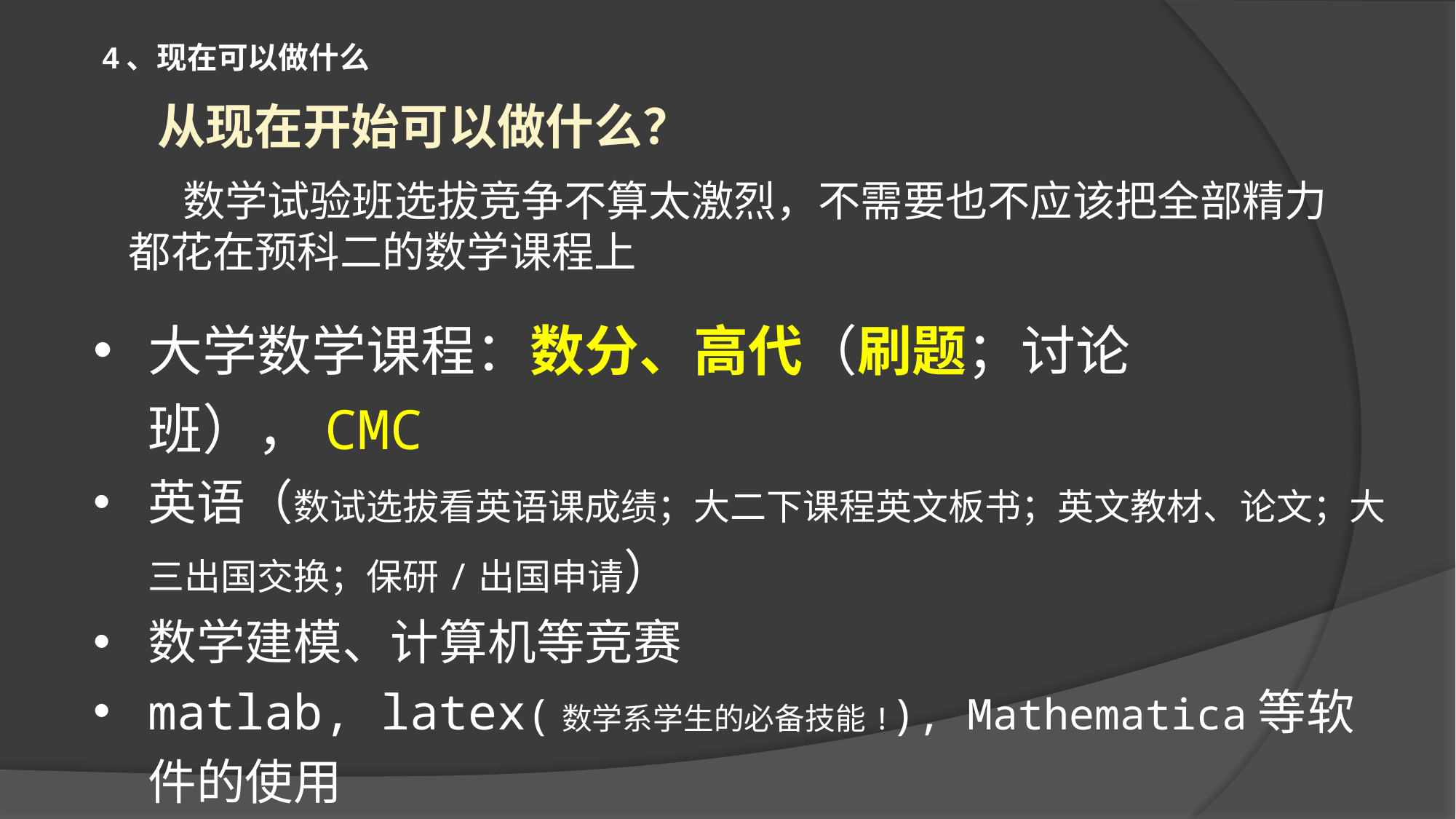

4、现在可以做什么
从现在开始可以做什么？
数学试验班选拔竞争不算太激烈，不需要也不应该把全部精力都花在预科二的数学课程上
大学数学课程：数分、高代（刷题；讨论班），CMC
英语（数试选拔看英语课成绩；大二下课程英文板书；英文教材、论文；大三出国交换；保研/出国申请）
数学建模、计算机等竞赛
matlab, latex(数学系学生的必备技能!), Mathematica等软件的使用
科普书籍（数学史、数学家传记）